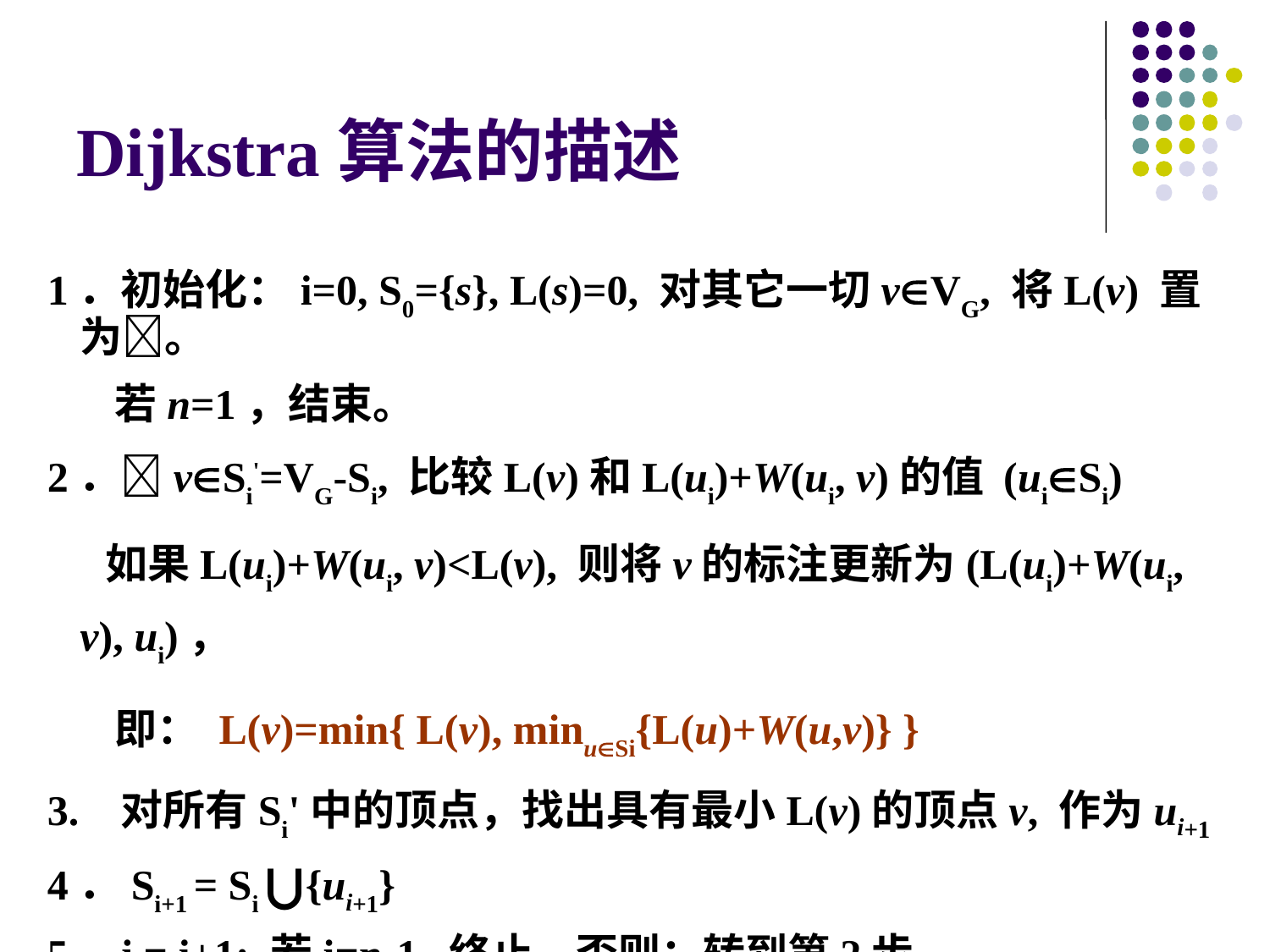

# Dijkstra算法的描述
1．初始化：i=0, S0={s}, L(s)=0, 对其它一切v∈VG, 将L(v) 置为∞。
      若n=1，结束。
2．∀v∈Si'=VG-Si, 比较L(v)和L(ui)+W(ui, v)的值 (ui∈Si)
     如果L(ui)+W(ui, v)<L(v), 则将v的标注更新为(L(ui)+W(ui, v), ui)，
      即： L(v)=min{ L(v), minu∈Si{L(u)+W(u,v)} }
3.   对所有Si'中的顶点，找出具有最小L(v)的顶点v, 作为ui+1
4．Si+1 = Si ⋃{ui+1}
5.    i = i+1; 若i=n-1, 终止。否则：转到第2步。